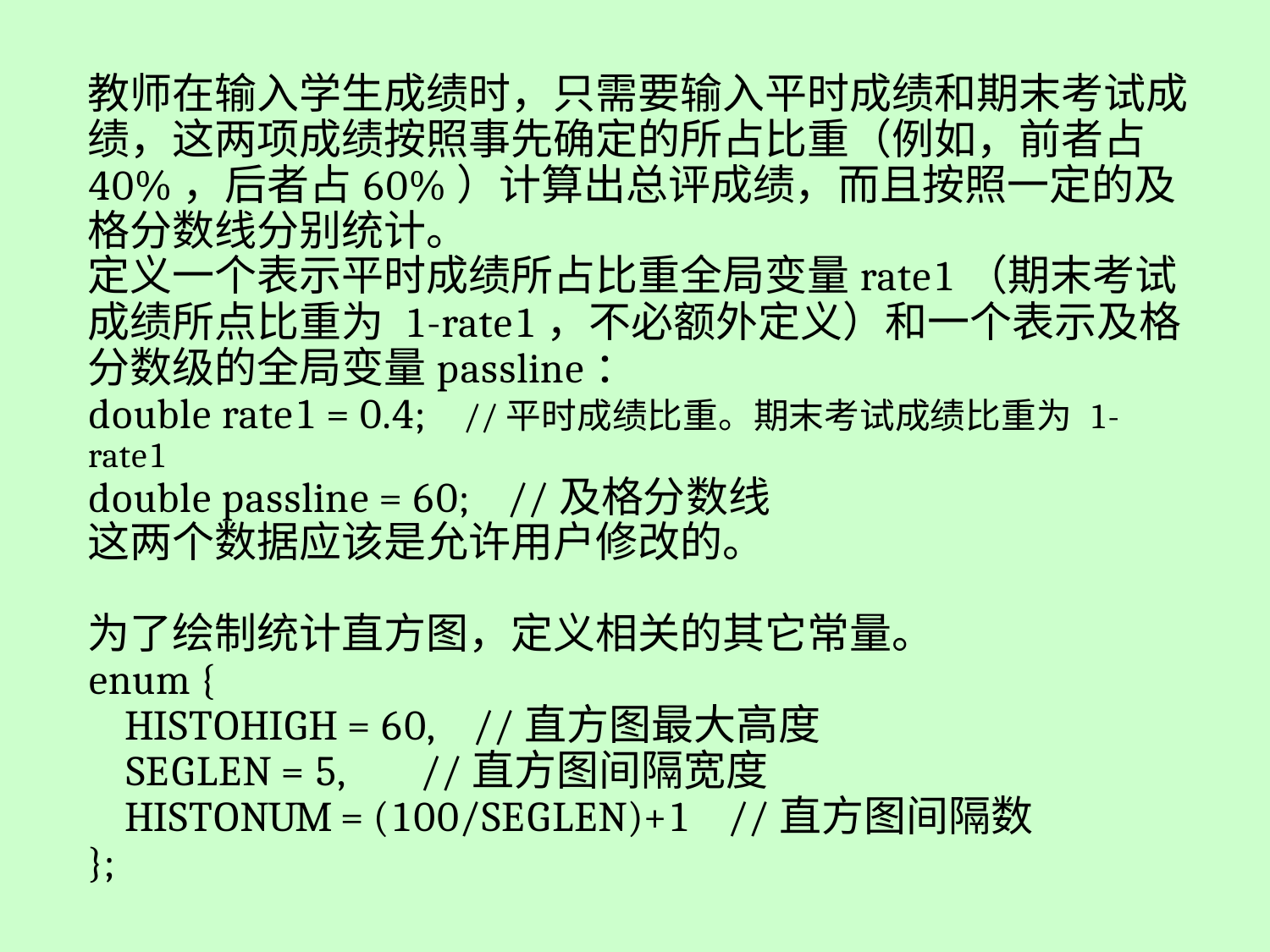

教师在输入学生成绩时，只需要输入平时成绩和期末考试成绩，这两项成绩按照事先确定的所占比重（例如，前者占40%，后者占60%）计算出总评成绩，而且按照一定的及格分数线分别统计。
定义一个表示平时成绩所占比重全局变量rate1（期末考试成绩所点比重为 1-rate1，不必额外定义）和一个表示及格分数级的全局变量passline：
double rate1 = 0.4;    //平时成绩比重。期末考试成绩比重为 1-rate1
double passline = 60;    //及格分数线
这两个数据应该是允许用户修改的。

为了绘制统计直方图，定义相关的其它常量。
enum {
    HISTOHIGH = 60,    //直方图最大高度
    SEGLEN = 5,        //直方图间隔宽度
    HISTONUM = (100/SEGLEN)+1    //直方图间隔数
};
64